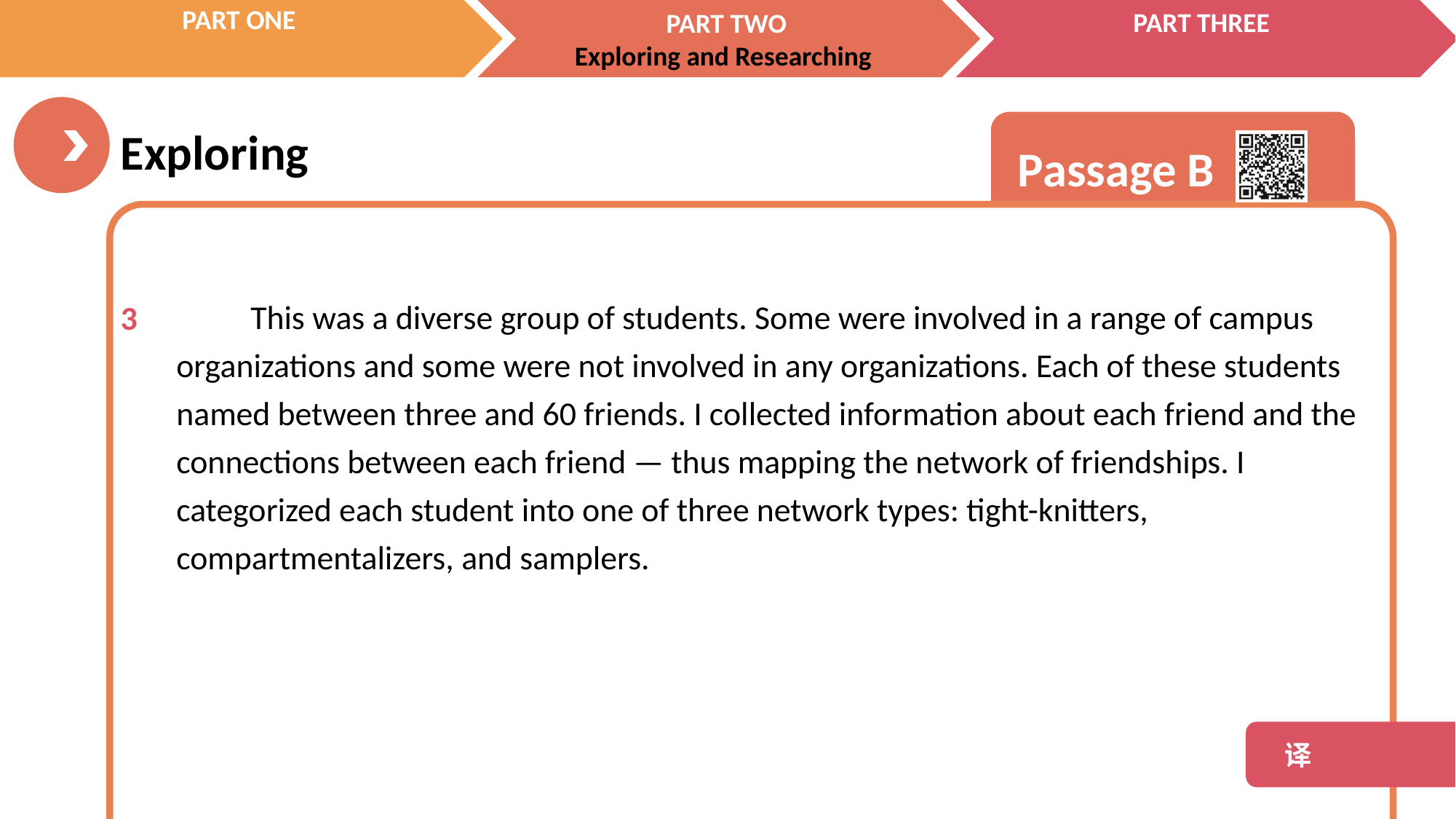

This was a diverse group of students. Some were involved in a range of campus
organizations and some were not involved in any organizations. Each of these students
named between three and 60 friends. I collected information about each friend and the
connections between each friend — thus mapping the network of friendships. I categorized each student into one of three network types: tight-knitters, compartmentalizers, and samplers.
3

   译